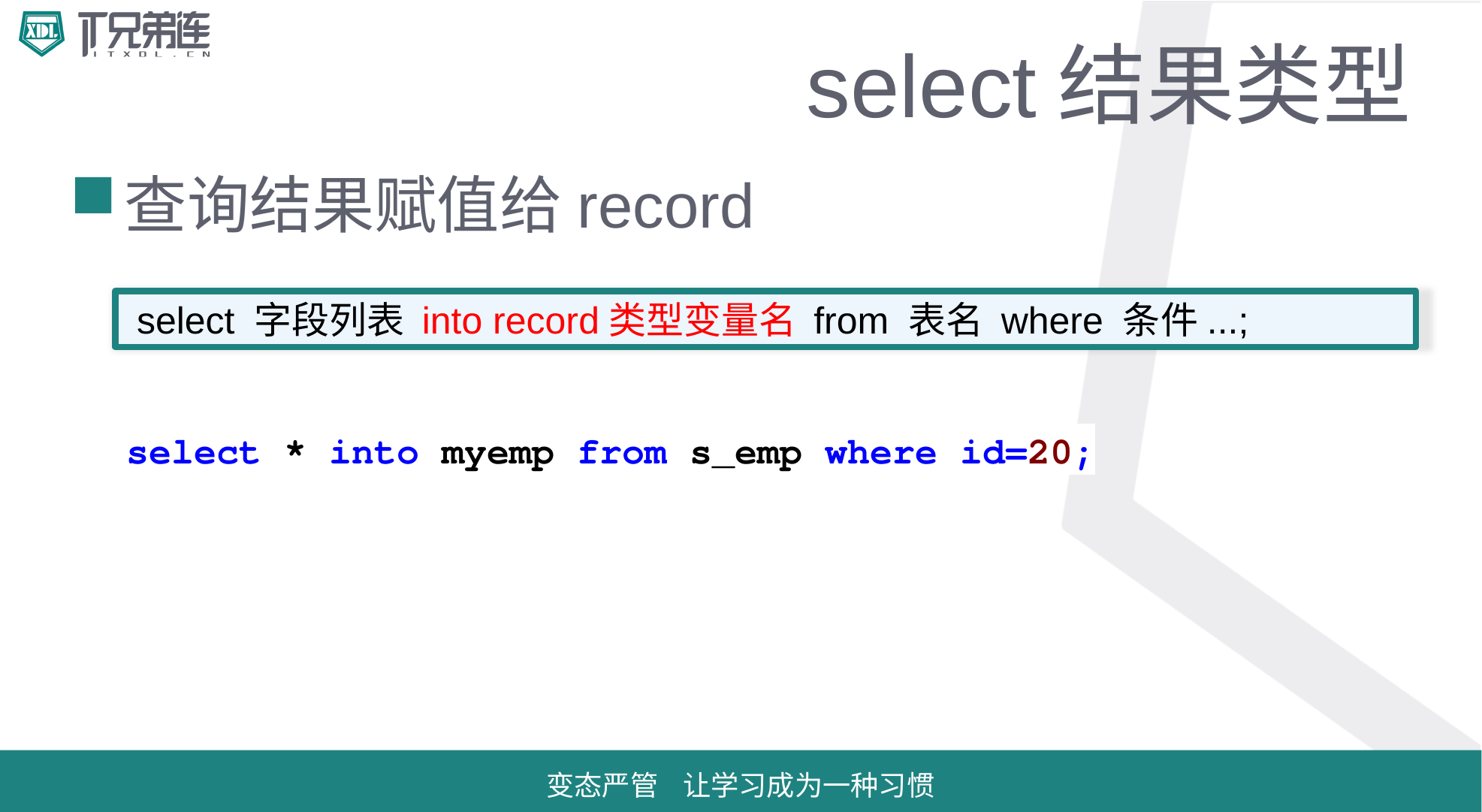

# select结果类型
查询结果赋值给record
 select 字段列表 into record类型变量名 from 表名 where 条件...;
select * into myemp from s_emp where id=20;